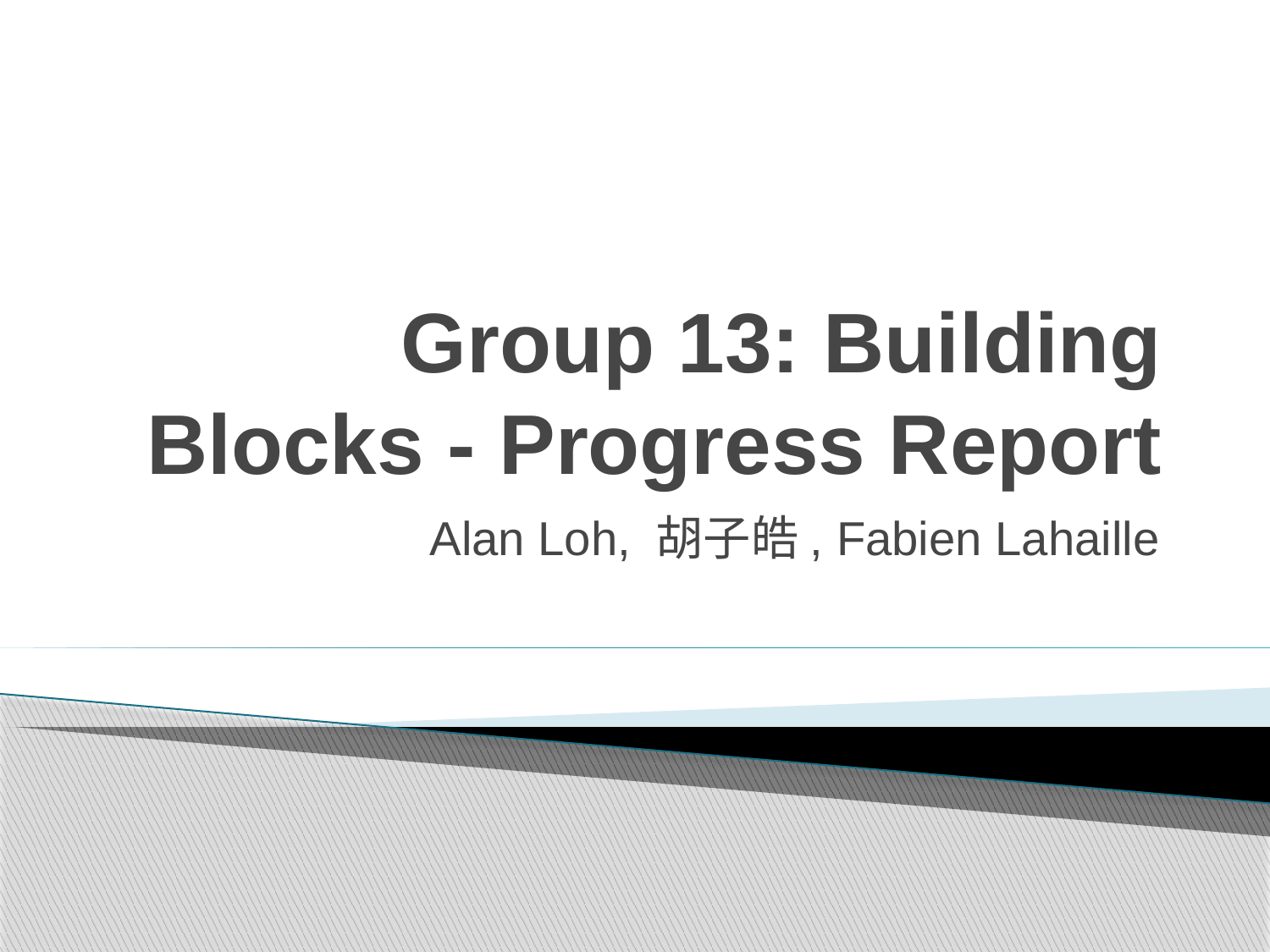

# Group 13: Building Blocks - Progress Report
Alan Loh, 胡子皓, Fabien Lahaille